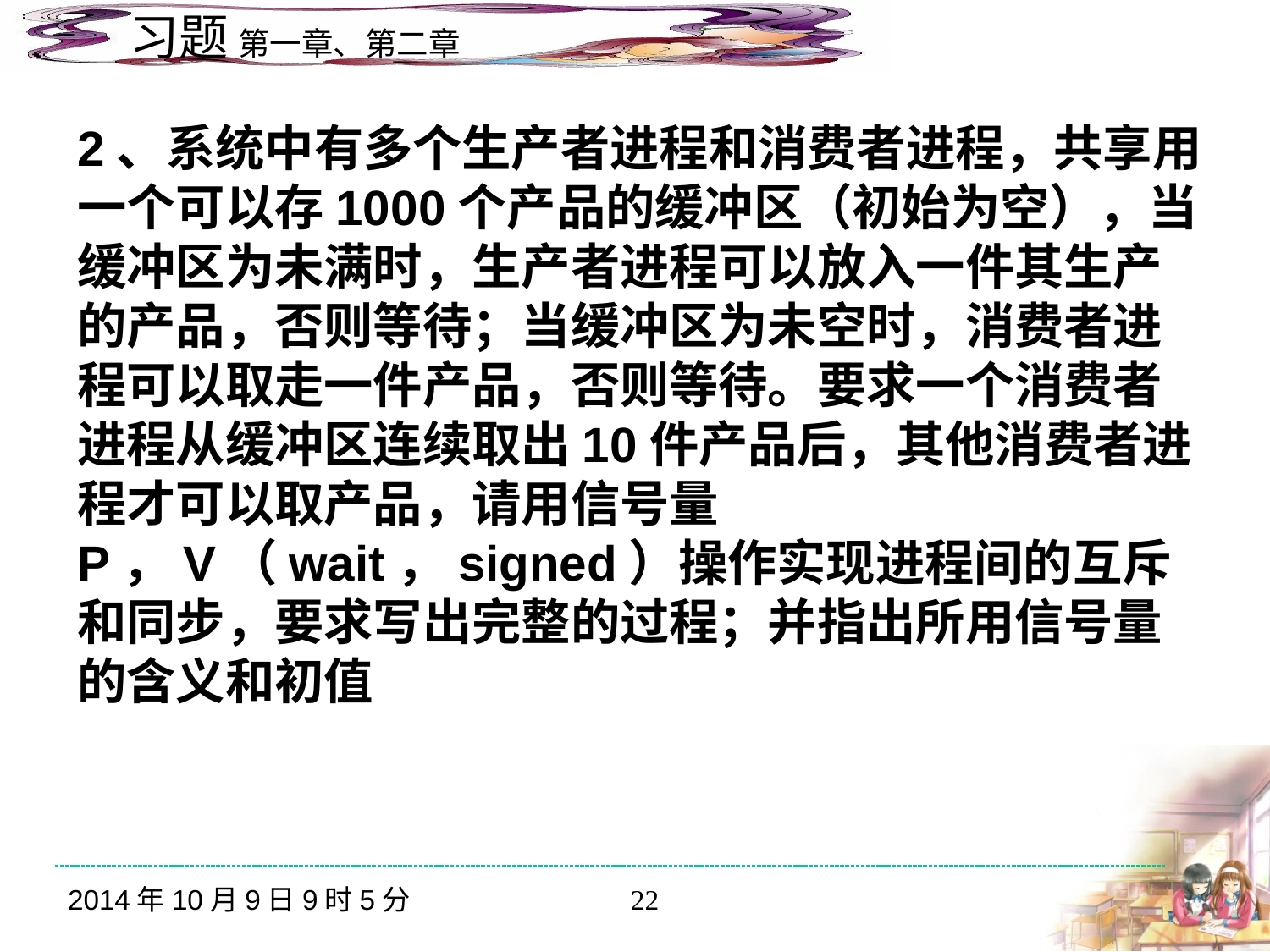

2、系统中有多个生产者进程和消费者进程，共享用一个可以存1000个产品的缓冲区（初始为空），当缓冲区为未满时，生产者进程可以放入一件其生产的产品，否则等待；当缓冲区为未空时，消费者进程可以取走一件产品，否则等待。要求一个消费者进程从缓冲区连续取出10件产品后，其他消费者进程才可以取产品，请用信号量P，V（wait，signed）操作实现进程间的互斥和同步，要求写出完整的过程；并指出所用信号量的含义和初值
2014年10月9日9时5分
22